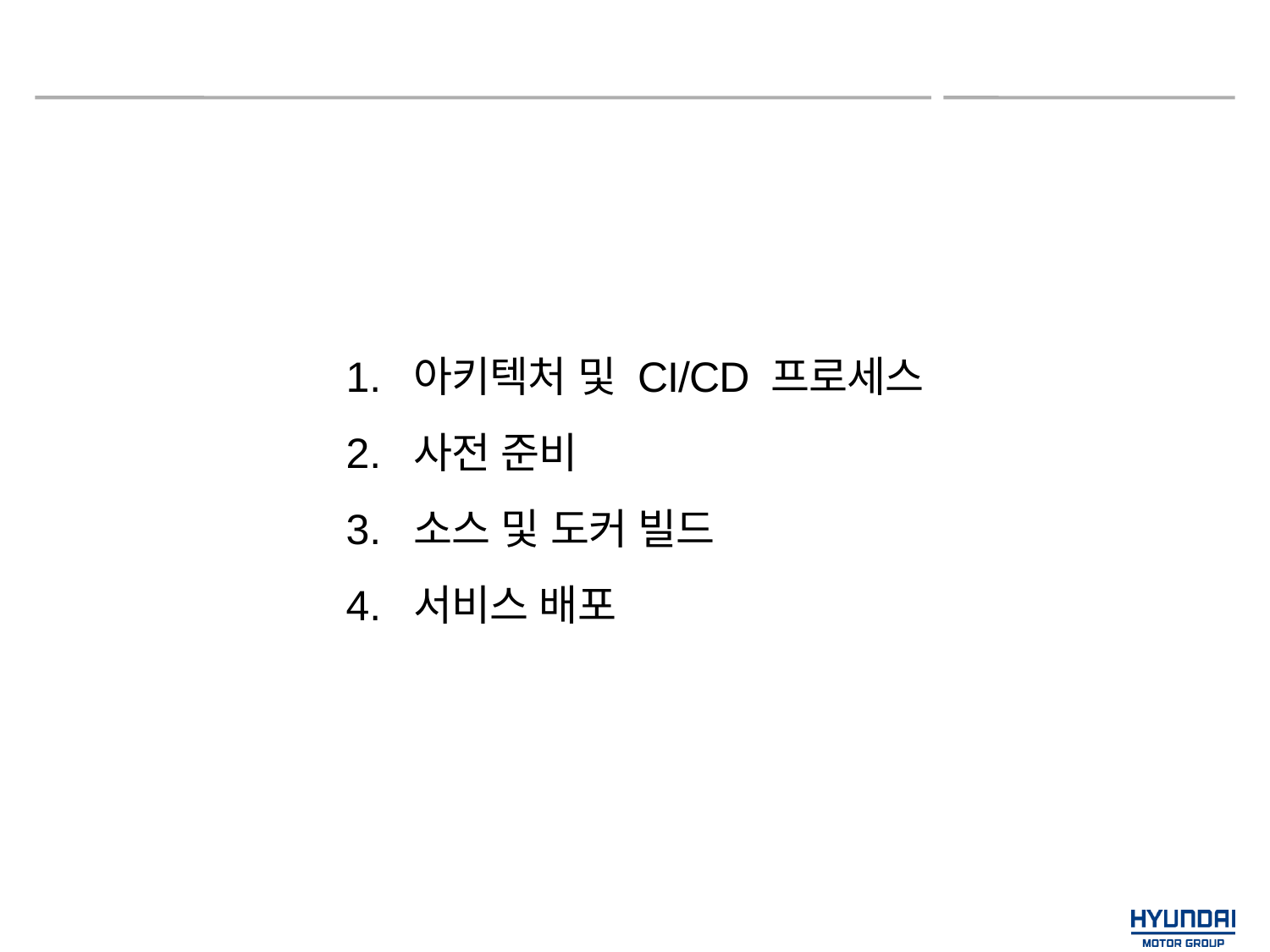

아키텍처 및 CI/CD 프로세스
 사전 준비
 소스 및 도커 빌드
 서비스 배포